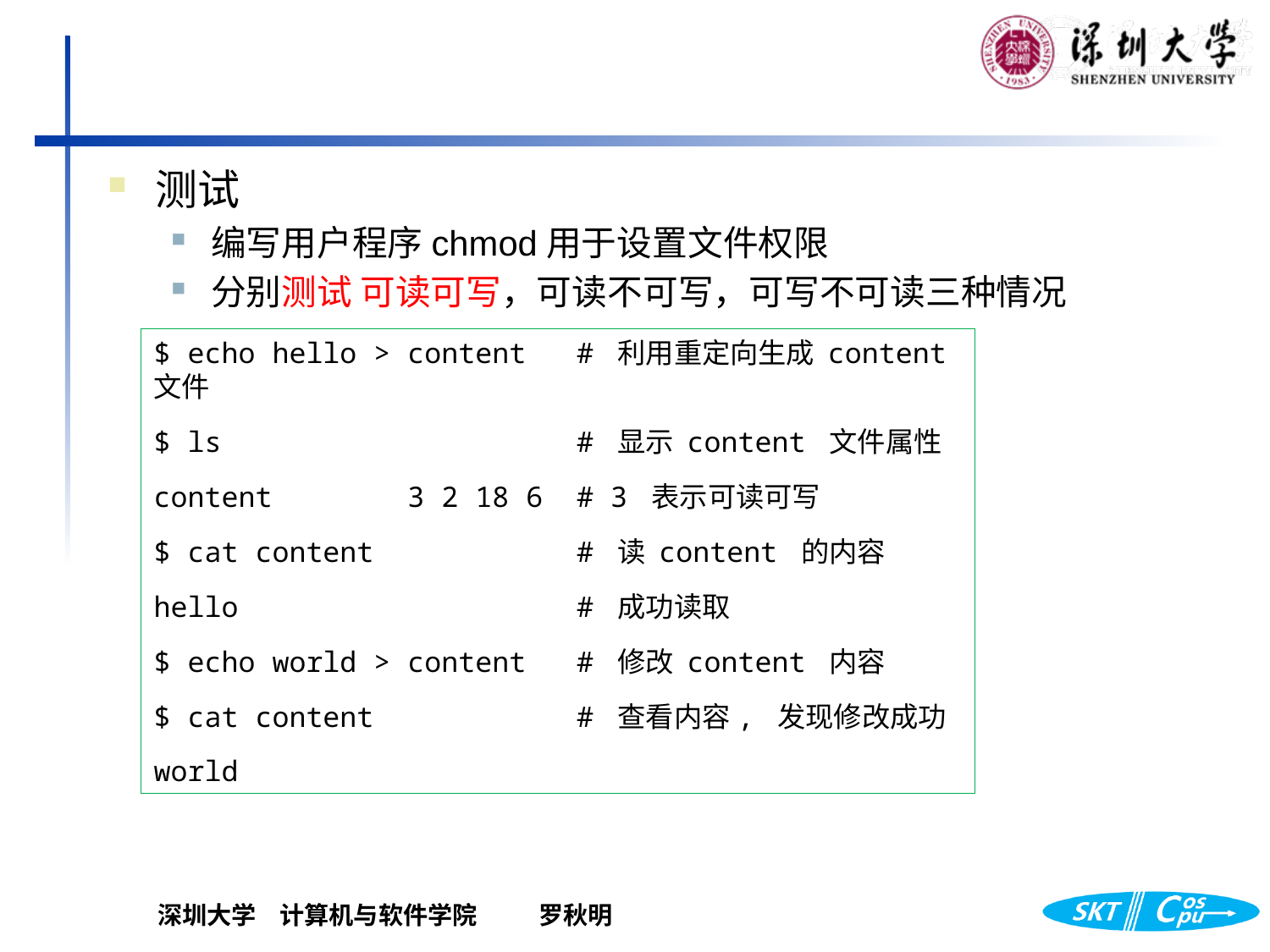

测试
编写用户程序chmod用于设置文件权限
分别测试 可读可写，可读不可写，可写不可读三种情况
$ echo hello > content   # 利用重定向生成 content 文件
$ ls                     # 显示 content 文件属性
content        3 2 18 6  # 3 表示可读可写
$ cat content            # 读 content 的内容
hello                    # 成功读取
$ echo world > content   # 修改 content 内容
$ cat content            # 查看内容, 发现修改成功
world